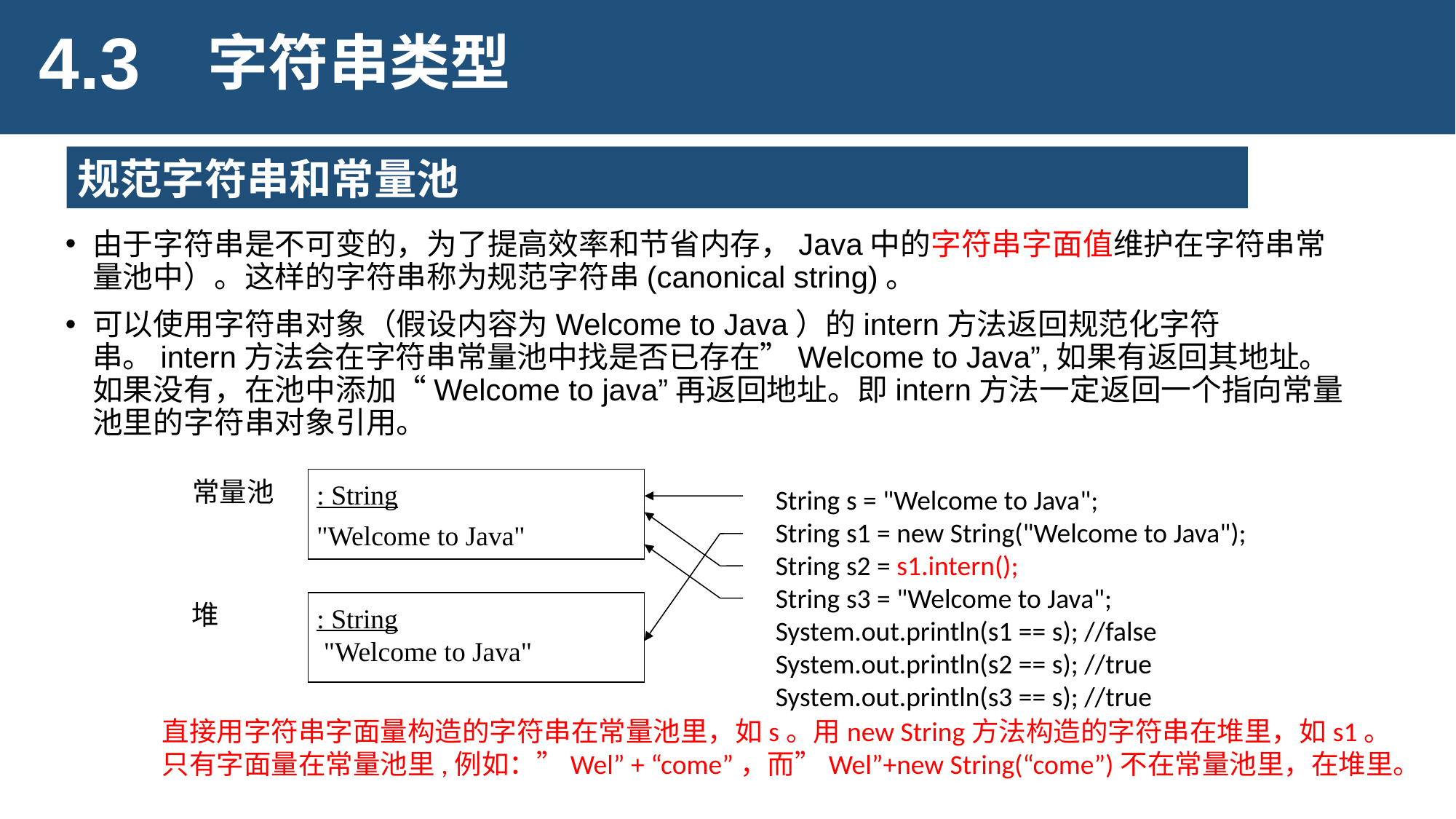

4.3
字符串类型
规范字符串和常量池
由于字符串是不可变的，为了提高效率和节省内存，Java中的字符串字面值维护在字符串常量池中）。这样的字符串称为规范字符串(canonical string)。
可以使用字符串对象（假设内容为Welcome to Java）的intern方法返回规范化字符串。intern方法会在字符串常量池中找是否已存在”Welcome to Java”,如果有返回其地址。如果没有，在池中添加“Welcome to java”再返回地址。即intern方法一定返回一个指向常量池里的字符串对象引用。
常量池
: String
"Welcome to Java"
String s = "Welcome to Java";
String s1 = new String("Welcome to Java");
String s2 = s1.intern();
String s3 = "Welcome to Java";
System.out.println(s1 == s); //false
System.out.println(s2 == s); //true
System.out.println(s3 == s); //true

堆
: String
 "Welcome to Java"

直接用字符串字面量构造的字符串在常量池里，如s。用new String方法构造的字符串在堆里，如s1。
只有字面量在常量池里,例如：”Wel” + “come”，而”Wel”+new String(“come”)不在常量池里，在堆里。